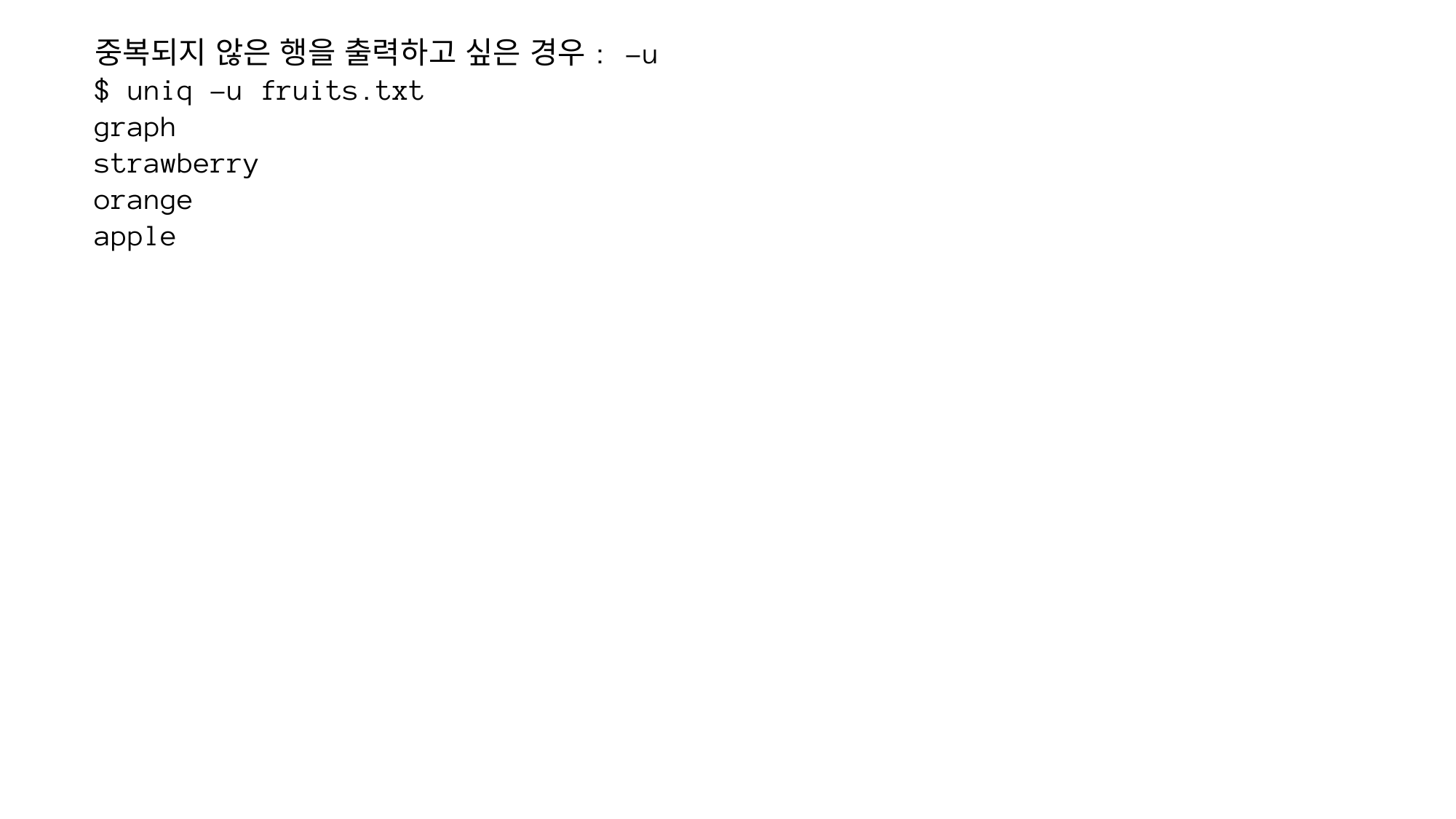

중복되지 않은 행을 출력하고 싶은 경우: -u
$ uniq -u fruits.txt
graph
strawberry
orange
apple